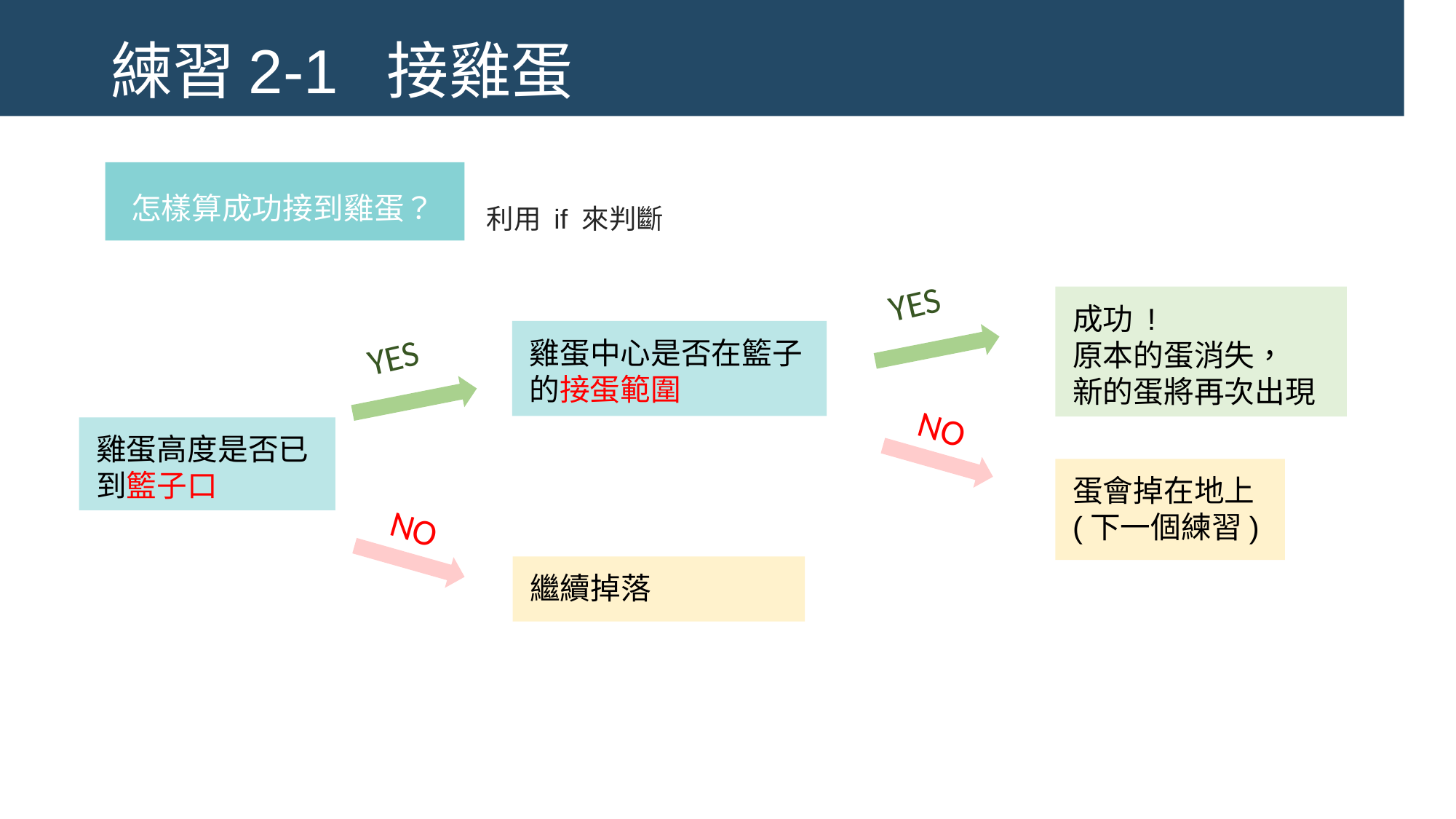

練習2-1  接雞蛋
怎樣算成功接到雞蛋？
利用 if 來判斷
YES
成功 !
原本的蛋消失，
新的蛋將再次出現
雞蛋中心是否在籃子的接蛋範圍
YES

NO
雞蛋高度是否已到籃子口

蛋會掉在地上
(下一個練習)
NO

繼續掉落